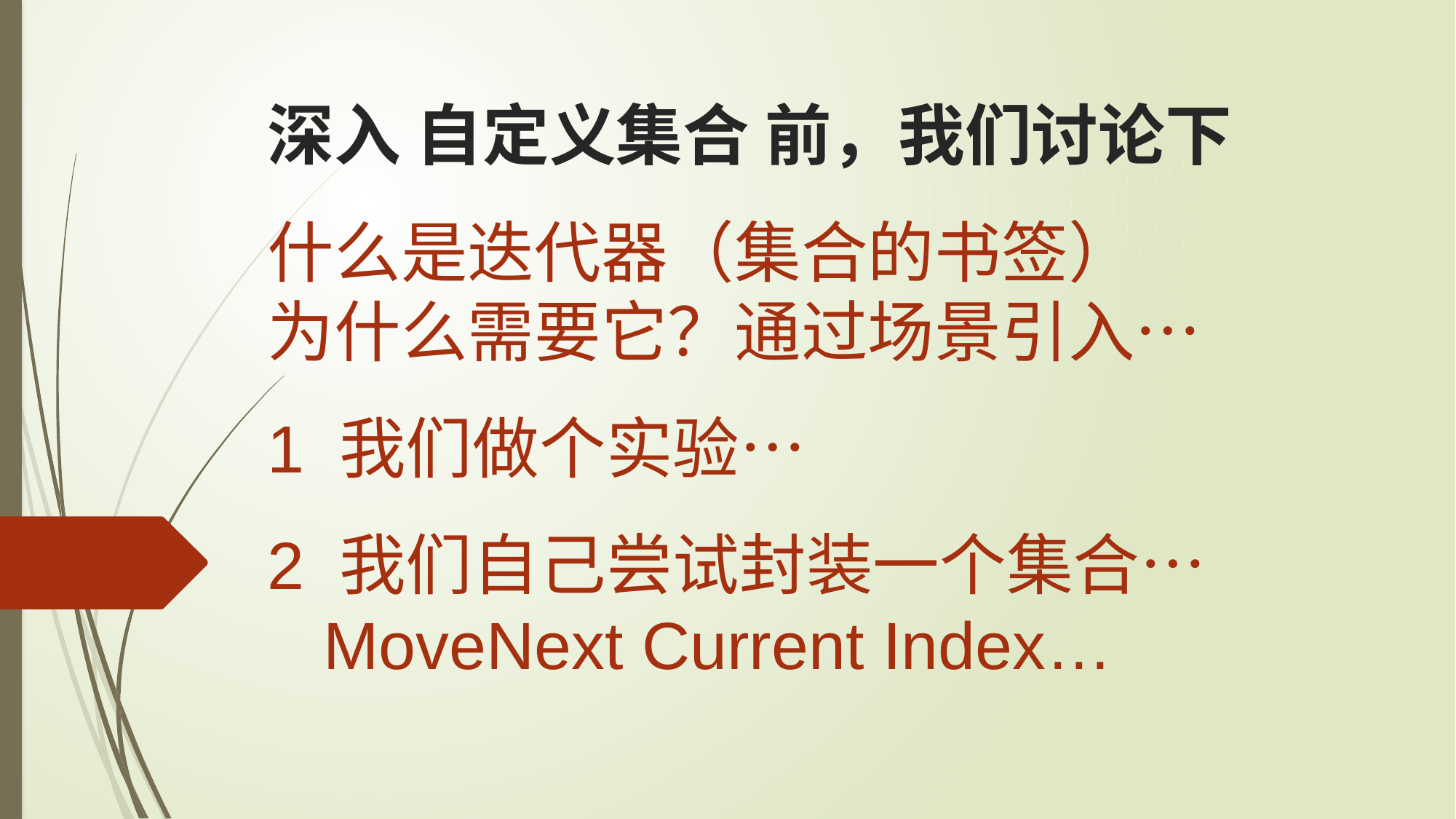

深入 自定义集合 前，我们讨论下

什么是迭代器（集合的书签）
为什么需要它？通过场景引入…

1 我们做个实验…

2 我们自己尝试封装一个集合…
   MoveNext Current Index…